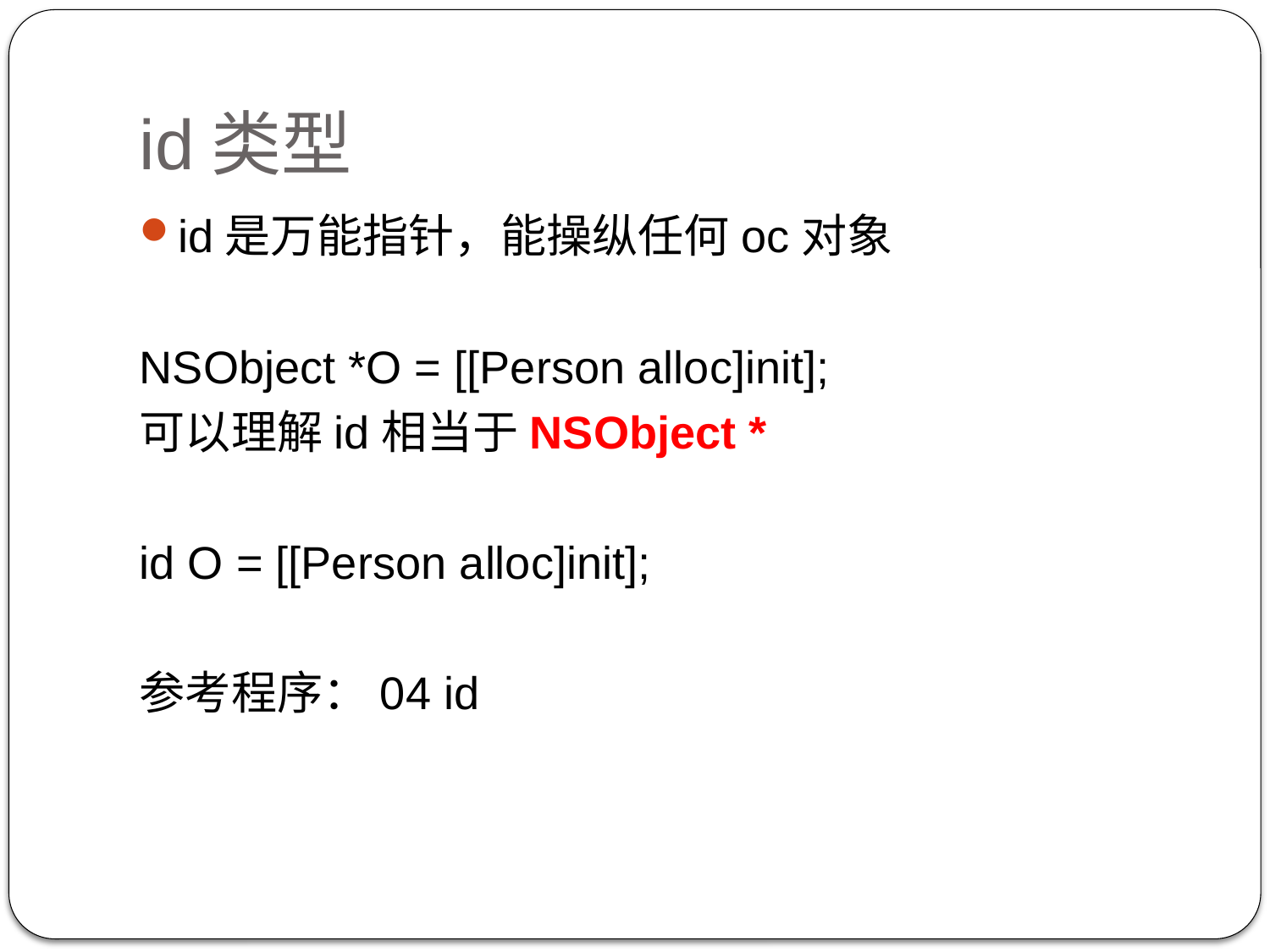

# id类型
id是万能指针，能操纵任何oc对象

NSObject *O = [[Person alloc]init];
可以理解id相当于NSObject *

id O = [[Person alloc]init];

参考程序：04 id